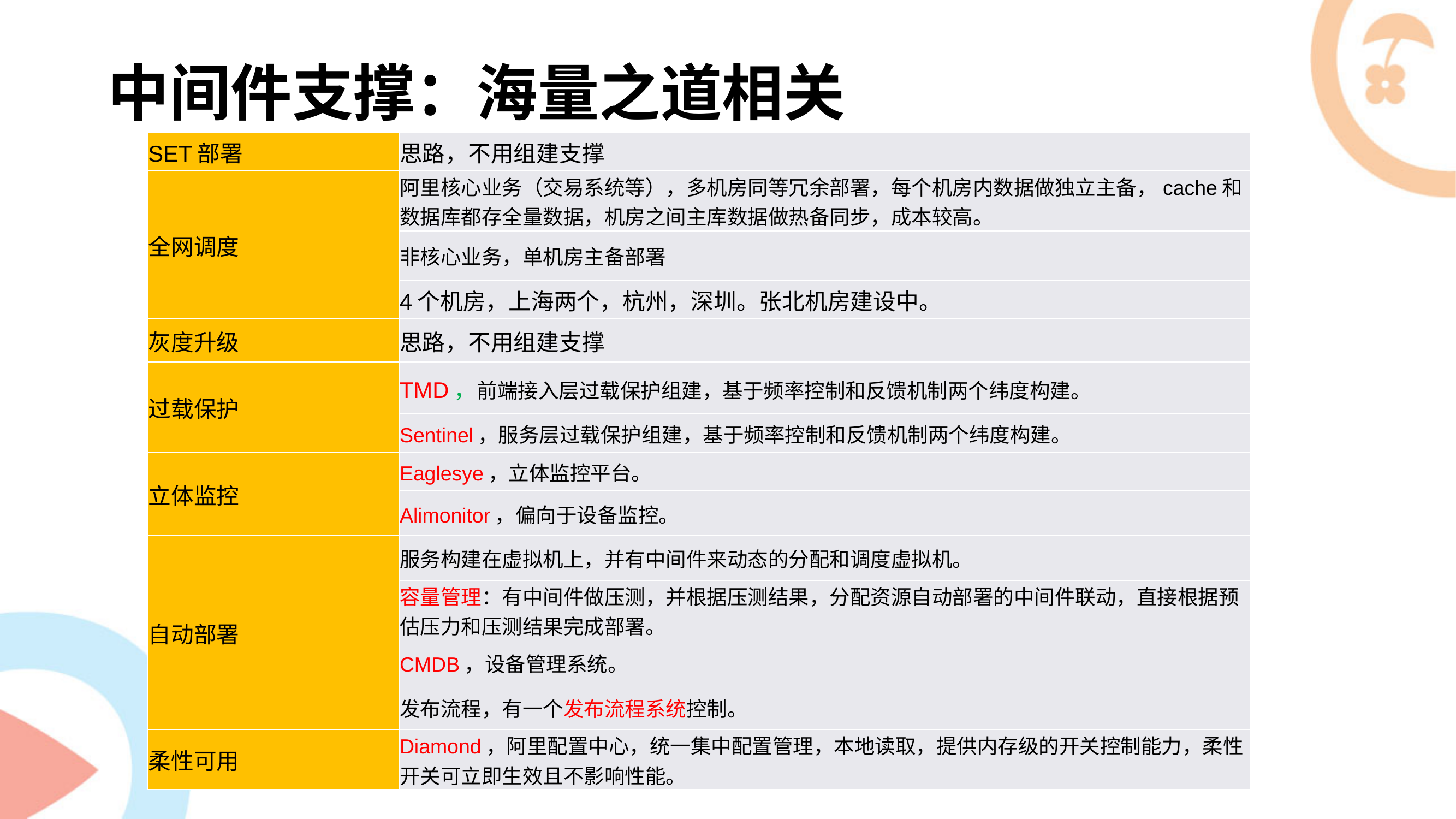

# 中间件支撑：海量之道相关
| SET部署 | 思路，不用组建支撑 |
| --- | --- |
| 全网调度 | 阿里核心业务（交易系统等），多机房同等冗余部署，每个机房内数据做独立主备，cache和数据库都存全量数据，机房之间主库数据做热备同步，成本较高。 |
|  | 非核心业务，单机房主备部署 |
|  | 4个机房，上海两个，杭州，深圳。张北机房建设中。 |
| 灰度升级 | 思路，不用组建支撑 |
| 过载保护 | TMD，前端接入层过载保护组建，基于频率控制和反馈机制两个纬度构建。 |
|  | Sentinel，服务层过载保护组建，基于频率控制和反馈机制两个纬度构建。 |
| 立体监控 | Eaglesye，立体监控平台。 |
|  | Alimonitor，偏向于设备监控。 |
| 自动部署 | 服务构建在虚拟机上，并有中间件来动态的分配和调度虚拟机。 |
|  | 容量管理：有中间件做压测，并根据压测结果，分配资源自动部署的中间件联动，直接根据预估压力和压测结果完成部署。 |
|  | CMDB，设备管理系统。 |
|  | 发布流程，有一个发布流程系统控制。 |
| 柔性可用 | Diamond，阿里配置中心，统一集中配置管理，本地读取，提供内存级的开关控制能力，柔性开关可立即生效且不影响性能。 |